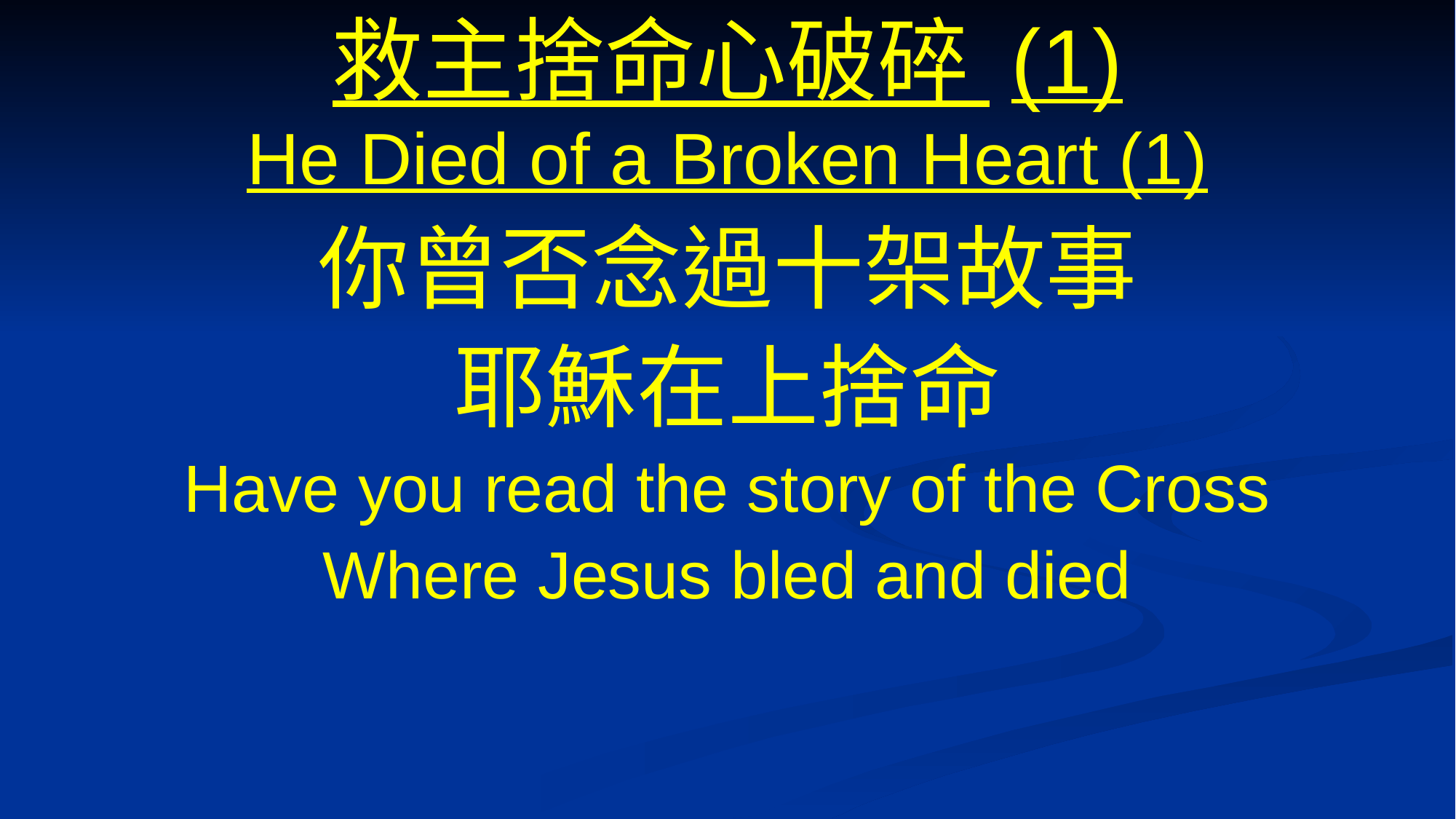

# 救主捨命心破碎 (1) He Died of a Broken Heart (1)
你曾否念過十架故事
耶穌在上捨命
Have you read the story of the Cross
Where Jesus bled and died